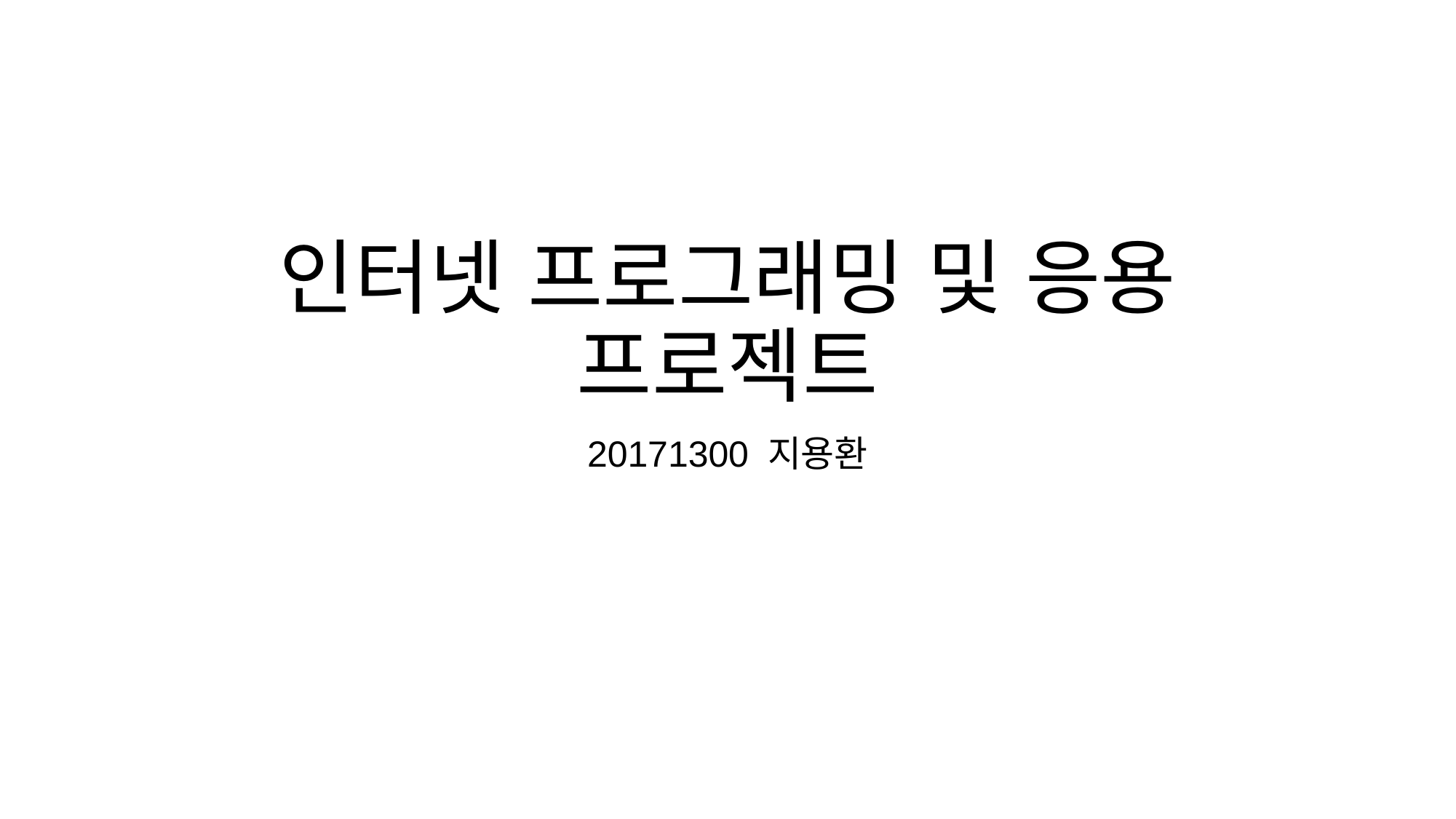

# 인터넷 프로그래밍 및 응용 프로젝트
20171300 지용환